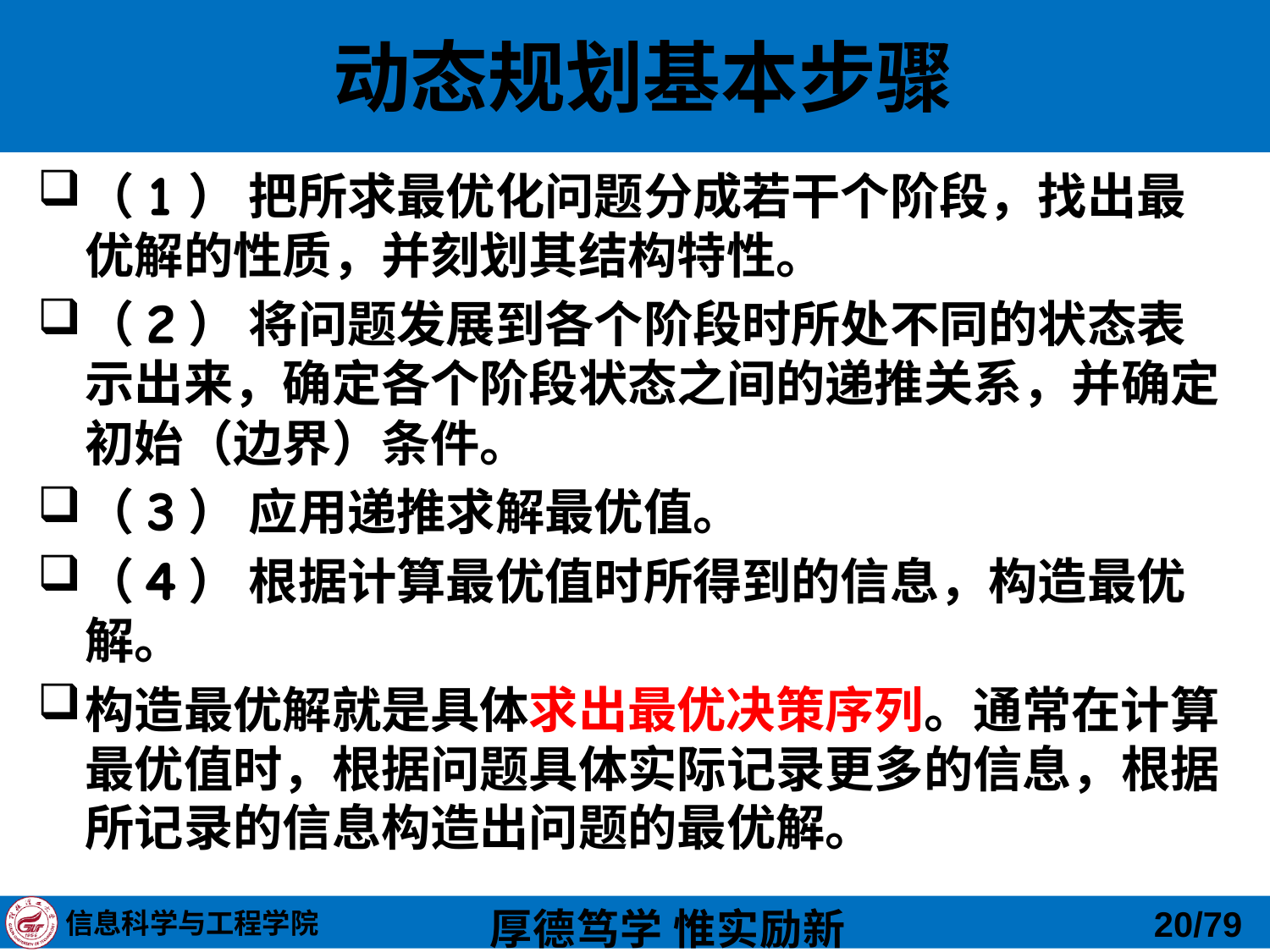

# 动态规划基本步骤
（1） 把所求最优化问题分成若干个阶段，找出最优解的性质，并刻划其结构特性。
（2） 将问题发展到各个阶段时所处不同的状态表示出来，确定各个阶段状态之间的递推关系，并确定初始（边界）条件。
（3） 应用递推求解最优值。
（4） 根据计算最优值时所得到的信息，构造最优解。
构造最优解就是具体求出最优决策序列。通常在计算最优值时，根据问题具体实际记录更多的信息，根据所记录的信息构造出问题的最优解。

20/79